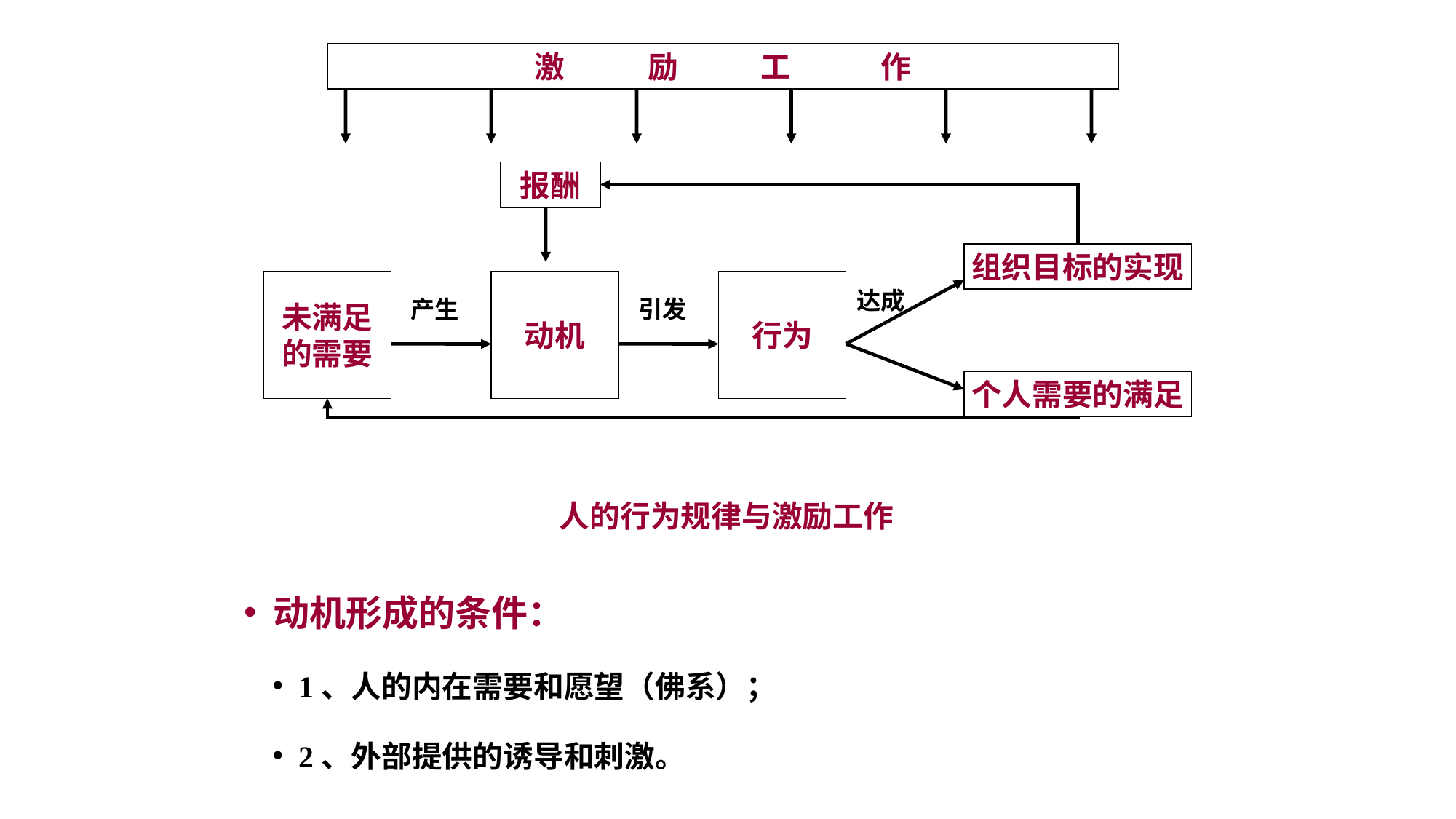

激            励            工             作

报酬

组织目标的实现
未满足
的需要
动机
行为

达成
产生
引发

个人需要的满足
人的行为规律与激励工作
 动机形成的条件：
1、人的内在需要和愿望（佛系）；
2、外部提供的诱导和刺激。